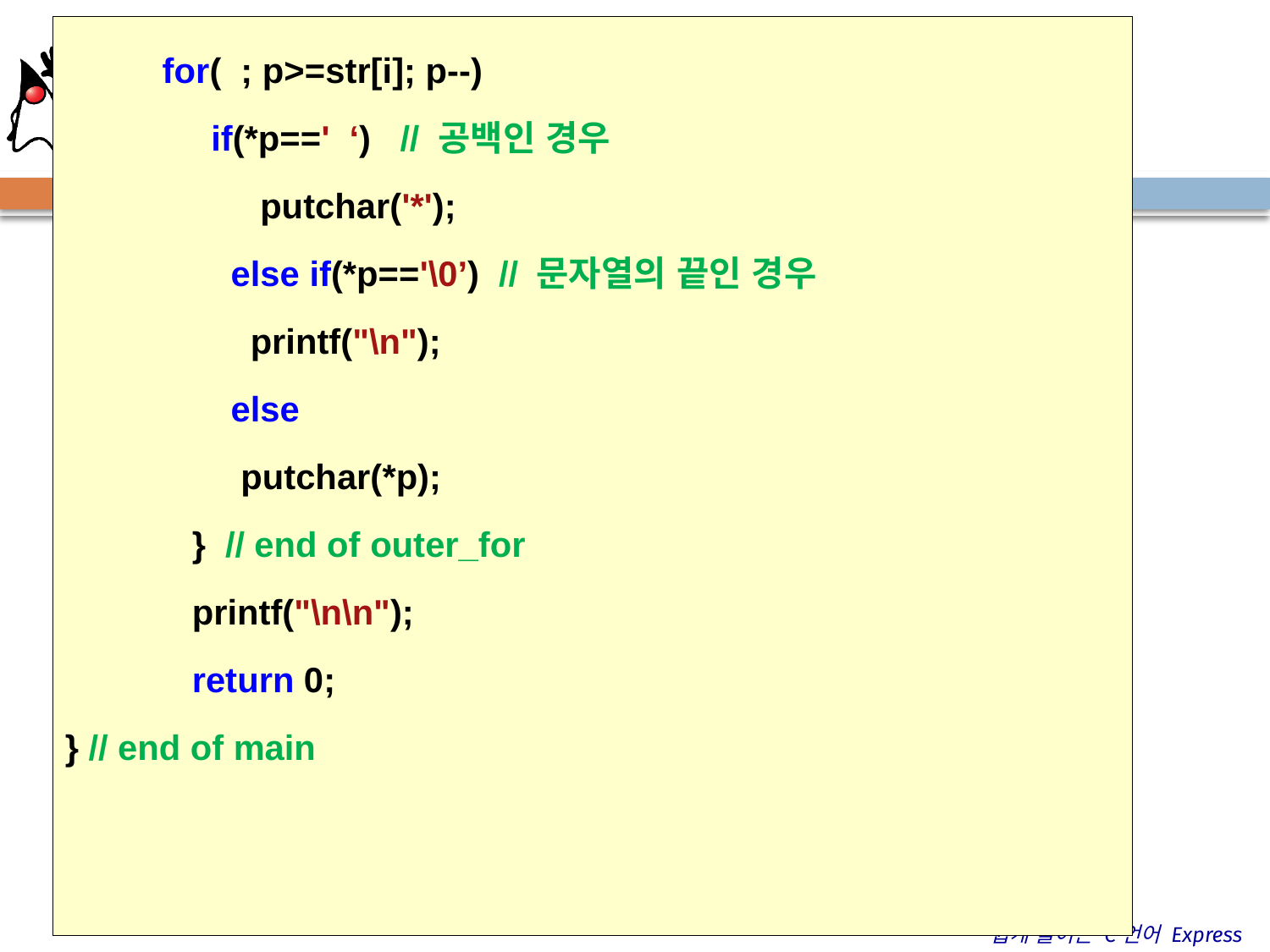

for(  ; p>=str[i]; p--)
               if(*p=='  ‘)   // 공백인 경우
	       putchar('*');
	    else if(*p=='\0’)  // 문자열의 끝인 경우
	      printf("\n");
	    else
	     putchar(*p);
        	}  // end of outer_for
	printf("\n\n");
	return 0;
} // end of main

# 문자열 수치 변환